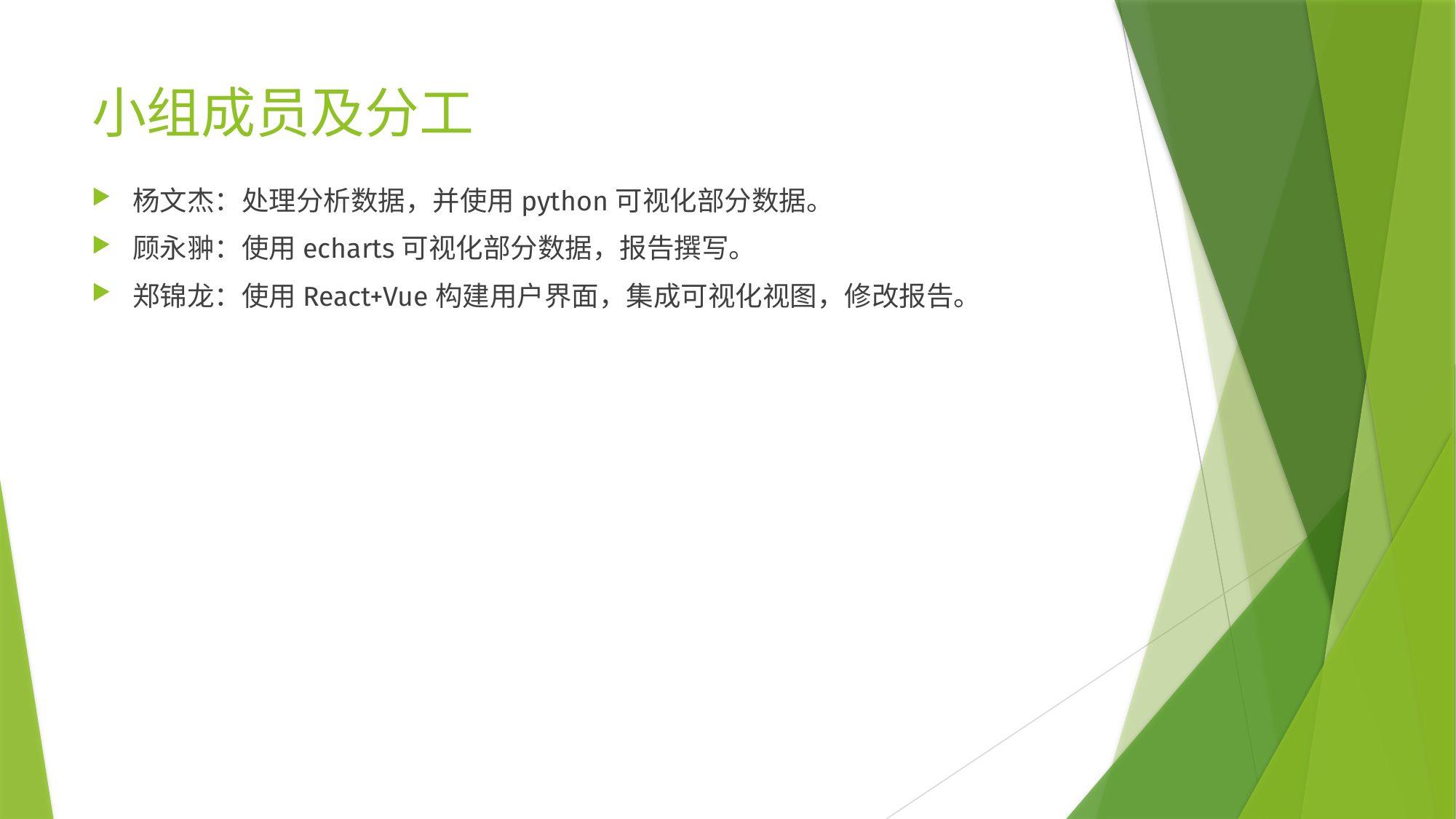

# 小组成员及分工
杨文杰：处理分析数据，并使用python可视化部分数据。
顾永翀：使用echarts可视化部分数据，报告撰写。
郑锦龙：使用React+Vue构建用户界面，集成可视化视图，修改报告。